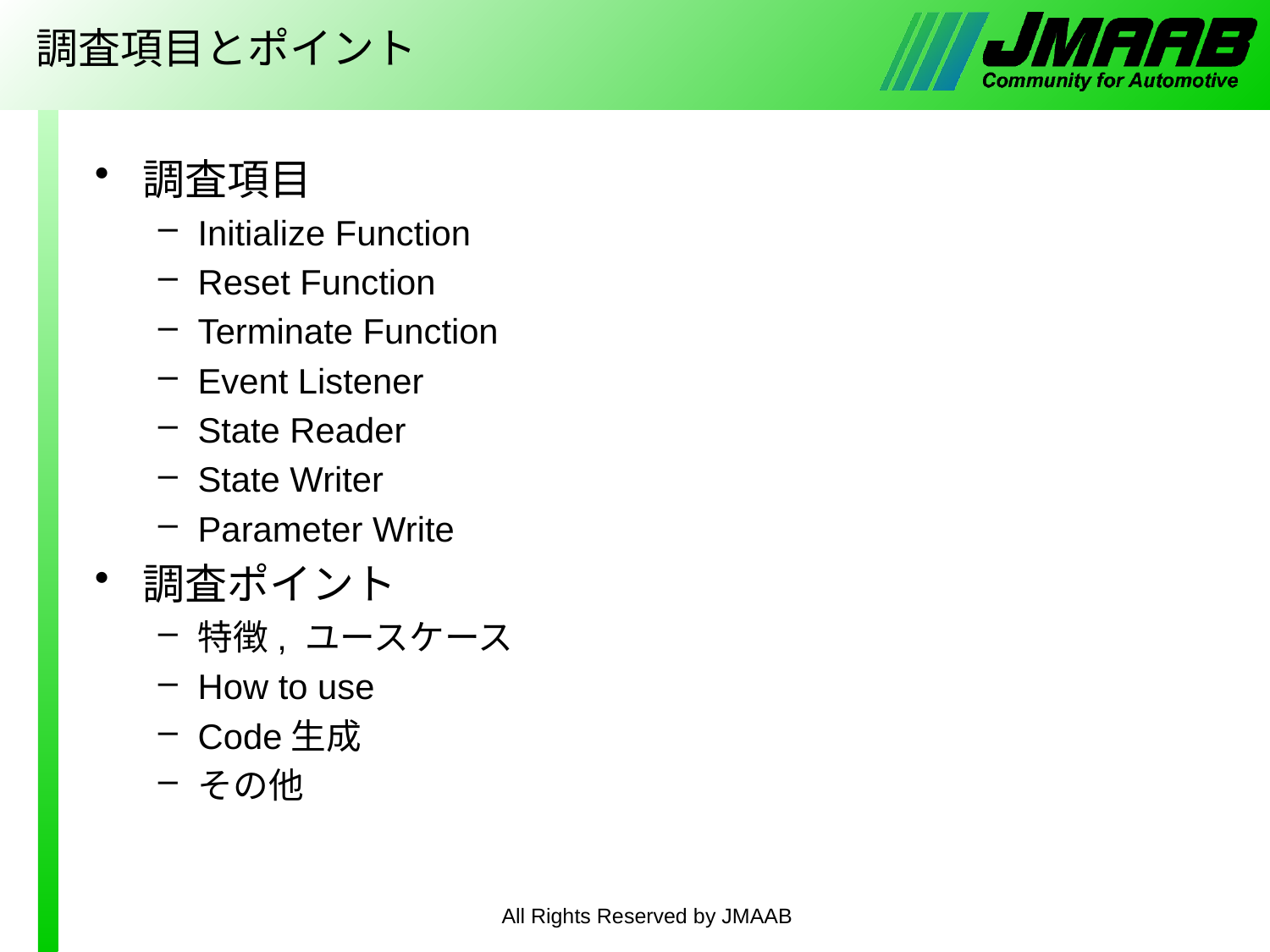

# 調査項目とポイント
調査項目
Initialize Function​
Reset Function​
Terminate Function​
Event Listener​
State Reader​
State Writer​
Parameter Write
調査ポイント
特徴, ユースケース
How to use
Code生成
その他